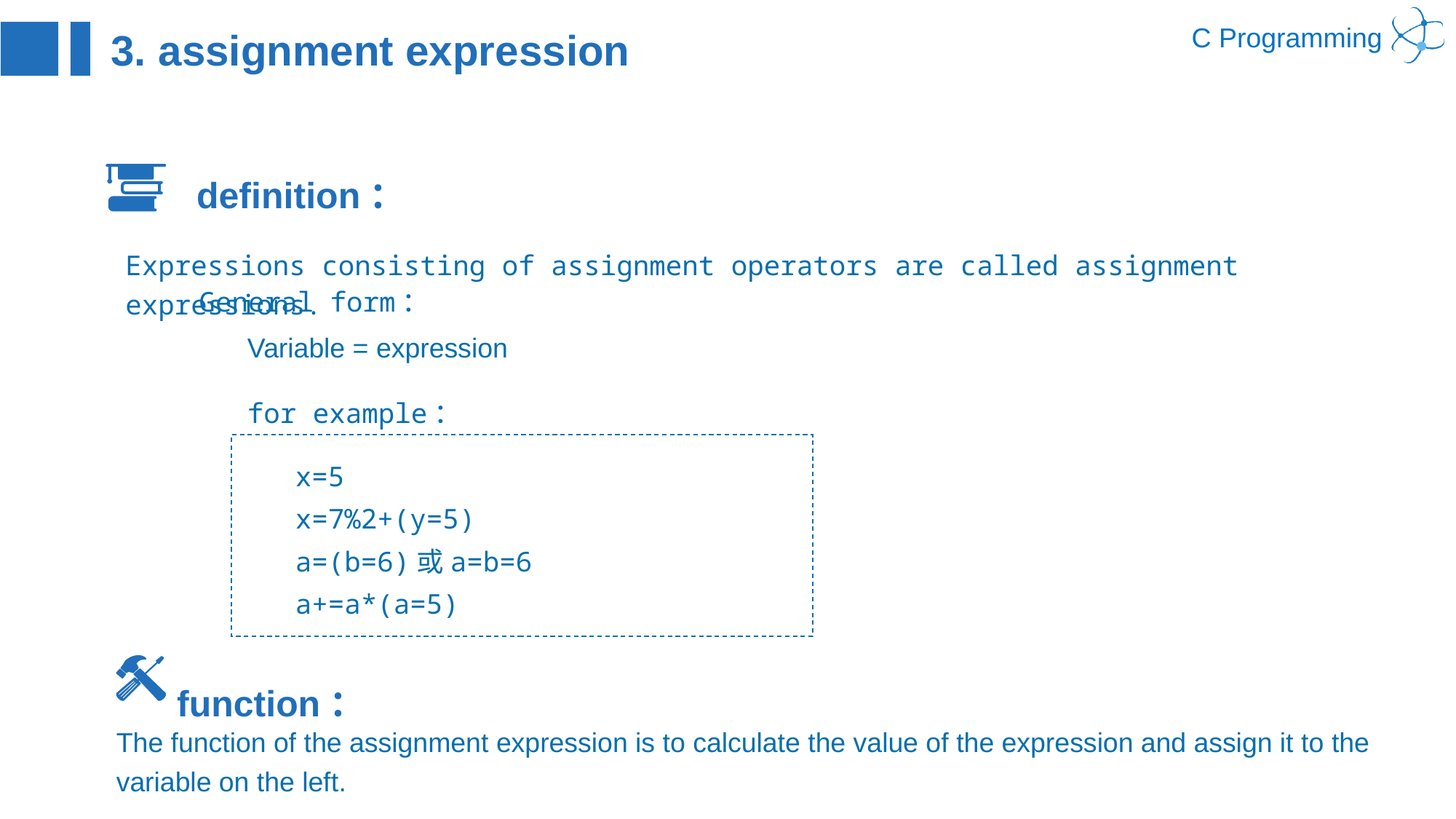

3. assignment expression

definition：

Expressions consisting of assignment operators are called assignment expressions.
General form：
Variable = expression
for example：

x=5
x=7%2+(y=5)
a=(b=6)或a=b=6
a+=a*(a=5)

function：
The function of the assignment expression is to calculate the value of the expression and assign it to the variable on the left.